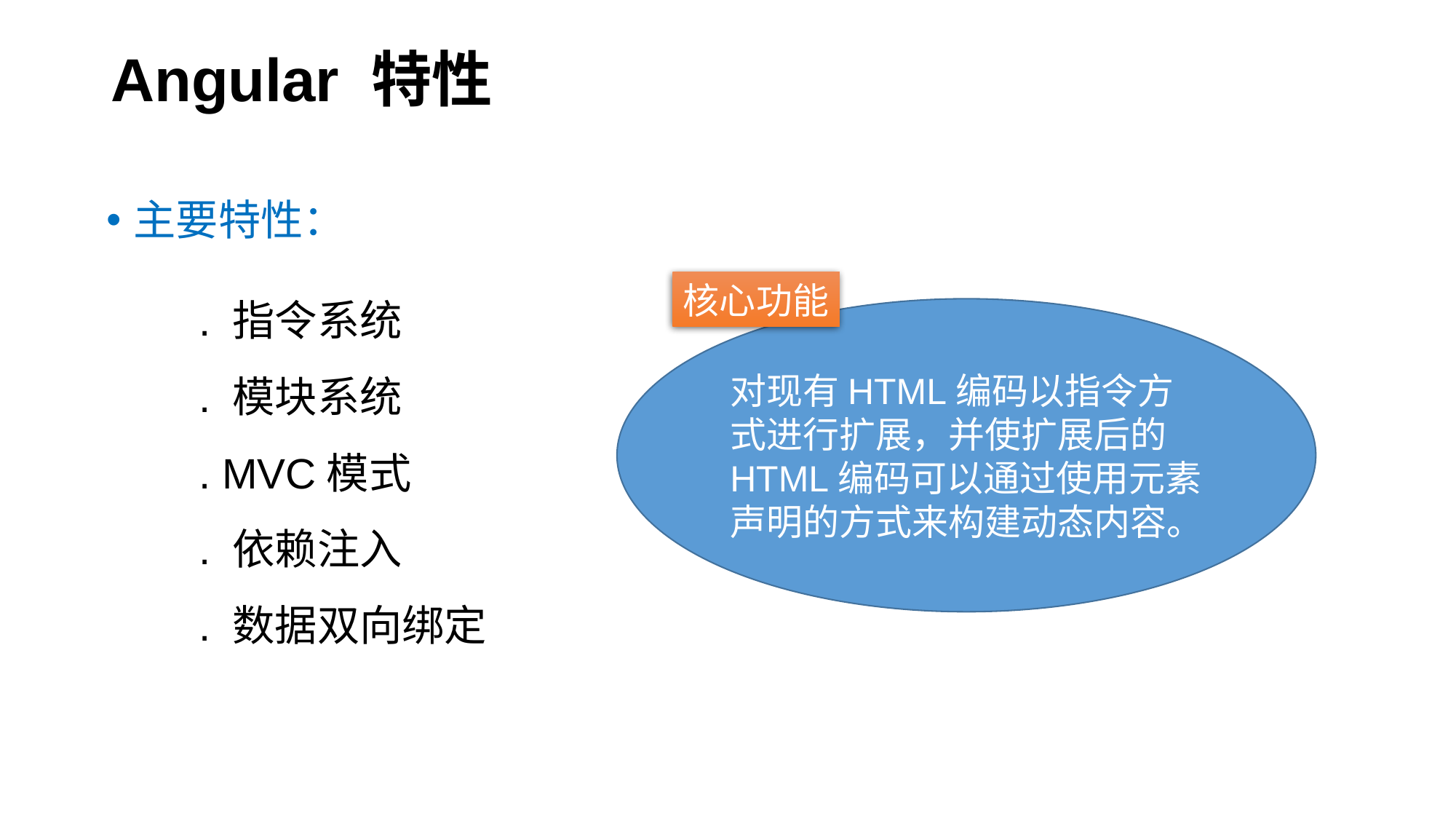

# Angular 特性
主要特性：

. 指令系统
. 模块系统
. MVC模式
. 依赖注入
. 数据双向绑定
核心功能
对现有HTML编码以指令方式进行扩展，并使扩展后的HTML编码可以通过使用元素声明的方式来构建动态内容。